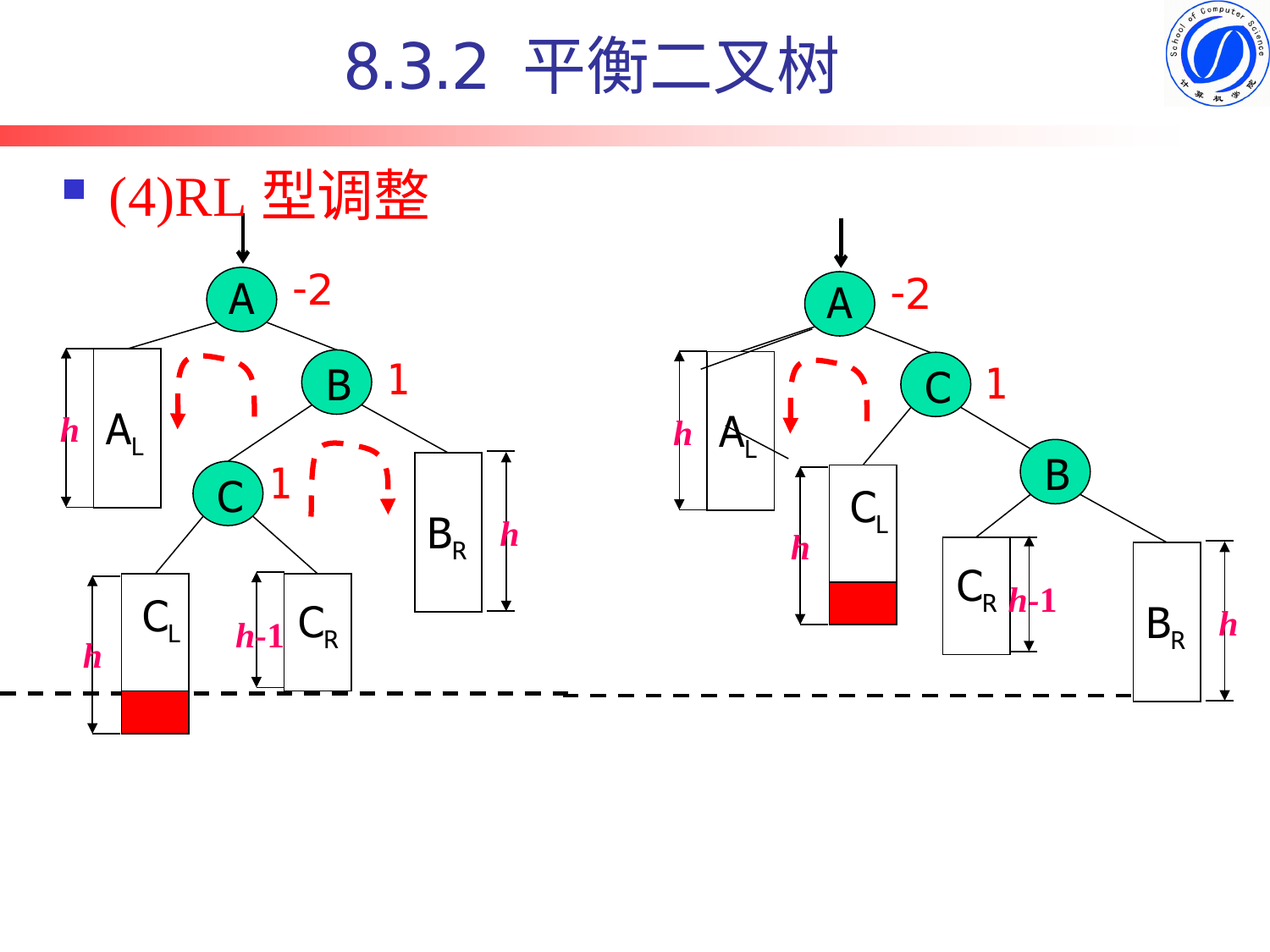

8.3.2 平衡二叉树
(4)RL型调整
A

h

AL

B
h

BR

C

CL
h-1

CR
h

-2
1
1
-2
1
1
A

h

AL

C

B
h

BR
h-1

CR

CL

h